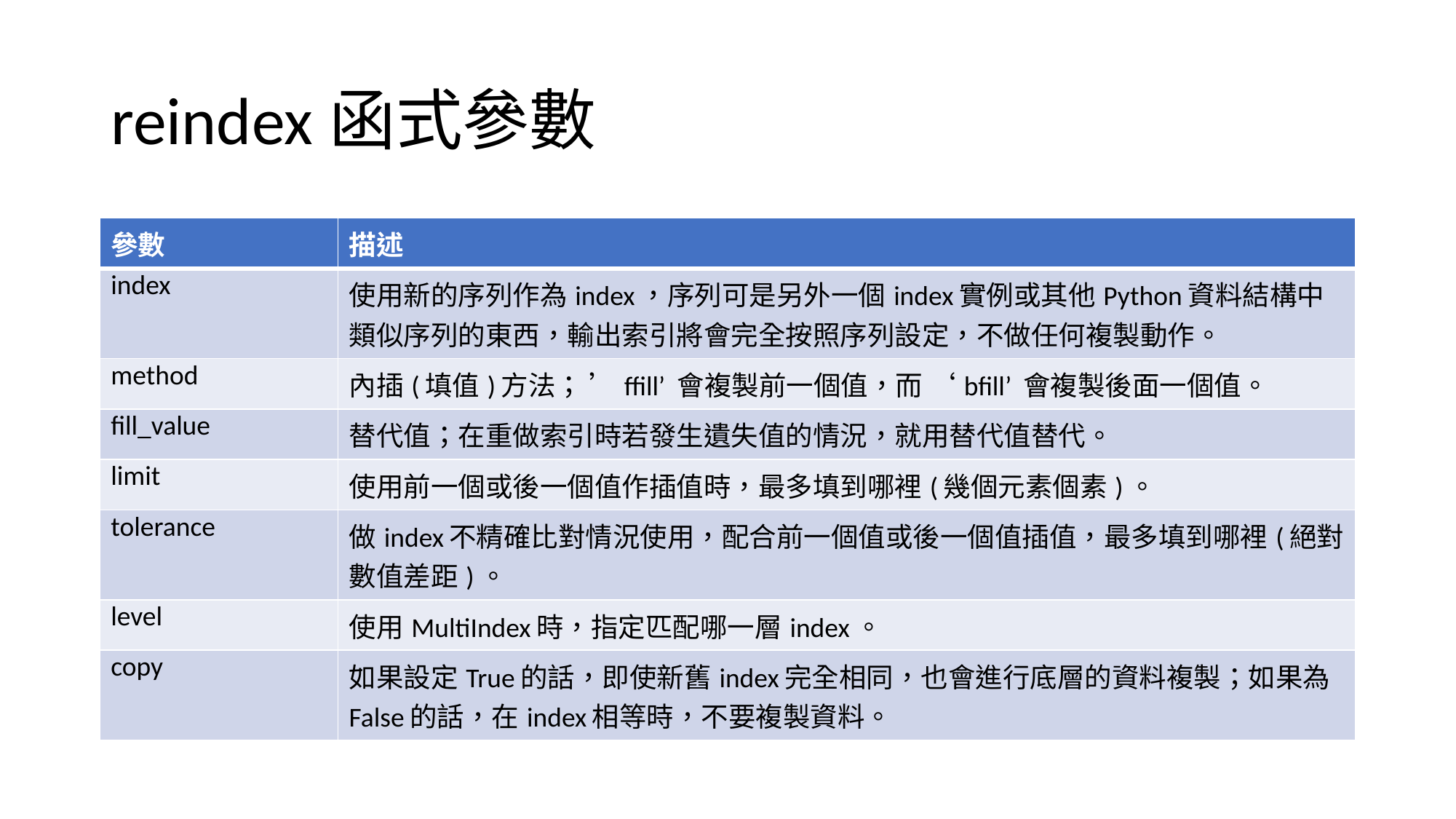

# reindex函式參數
| 參數 | 描述 |
| --- | --- |
| index | 使用新的序列作為index，序列可是另外一個index實例或其他Python資料結構中類似序列的東西，輸出索引將會完全按照序列設定，不做任何複製動作。 |
| method | 內插(填值)方法； ’ffill’ 會複製前一個值，而 ‘bfill’ 會複製後面一個值。 |
| fill\_value | 替代值；在重做索引時若發生遺失值的情況，就用替代值替代。 |
| limit | 使用前一個或後一個值作插值時，最多填到哪裡(幾個元素個素)。 |
| tolerance | 做index不精確比對情況使用，配合前一個值或後一個值插值，最多填到哪裡(絕對數值差距)。 |
| level | 使用MultiIndex時，指定匹配哪一層index。 |
| copy | 如果設定True的話，即使新舊index完全相同，也會進行底層的資料複製；如果為False的話，在index相等時，不要複製資料。 |